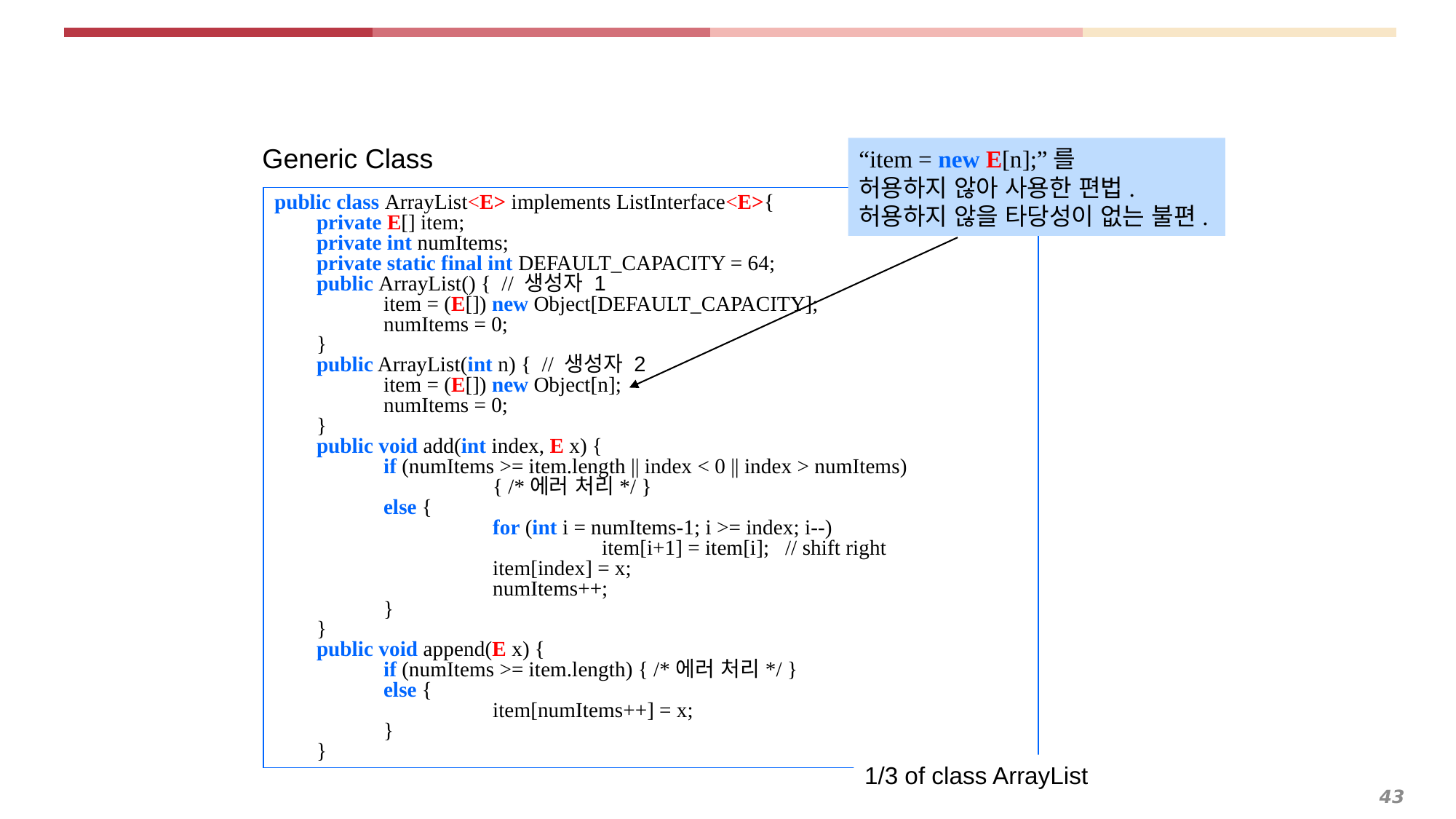

Generic Class
“item = new E[n];”를
허용하지 않아 사용한 편법.
허용하지 않을 타당성이 없는 불편.
public class ArrayList<E> implements ListInterface<E>{
        private E[] item;
        private int numItems;
        private static final int DEFAULT_CAPACITY = 64;
        public ArrayList() {  // 생성자 1
	item = (E[]) new Object[DEFAULT_CAPACITY];
	numItems = 0;
        }
        public ArrayList(int n) {  // 생성자 2
	item = (E[]) new Object[n];
	numItems = 0;
        }
        public void add(int index, E x) {
	if (numItems >= item.length || index < 0 || index > numItems)
		{ /*에러 처리*/ }
	else {
		for (int i = numItems-1; i >= index; i--)
			item[i+1] = item[i];   // shift right
		item[index] = x;
		numItems++;
	}
        }
        public void append(E x) {
	if (numItems >= item.length) { /*에러 처리*/ }
	else {
		item[numItems++] = x;
	}
        }
1/3 of class ArrayList